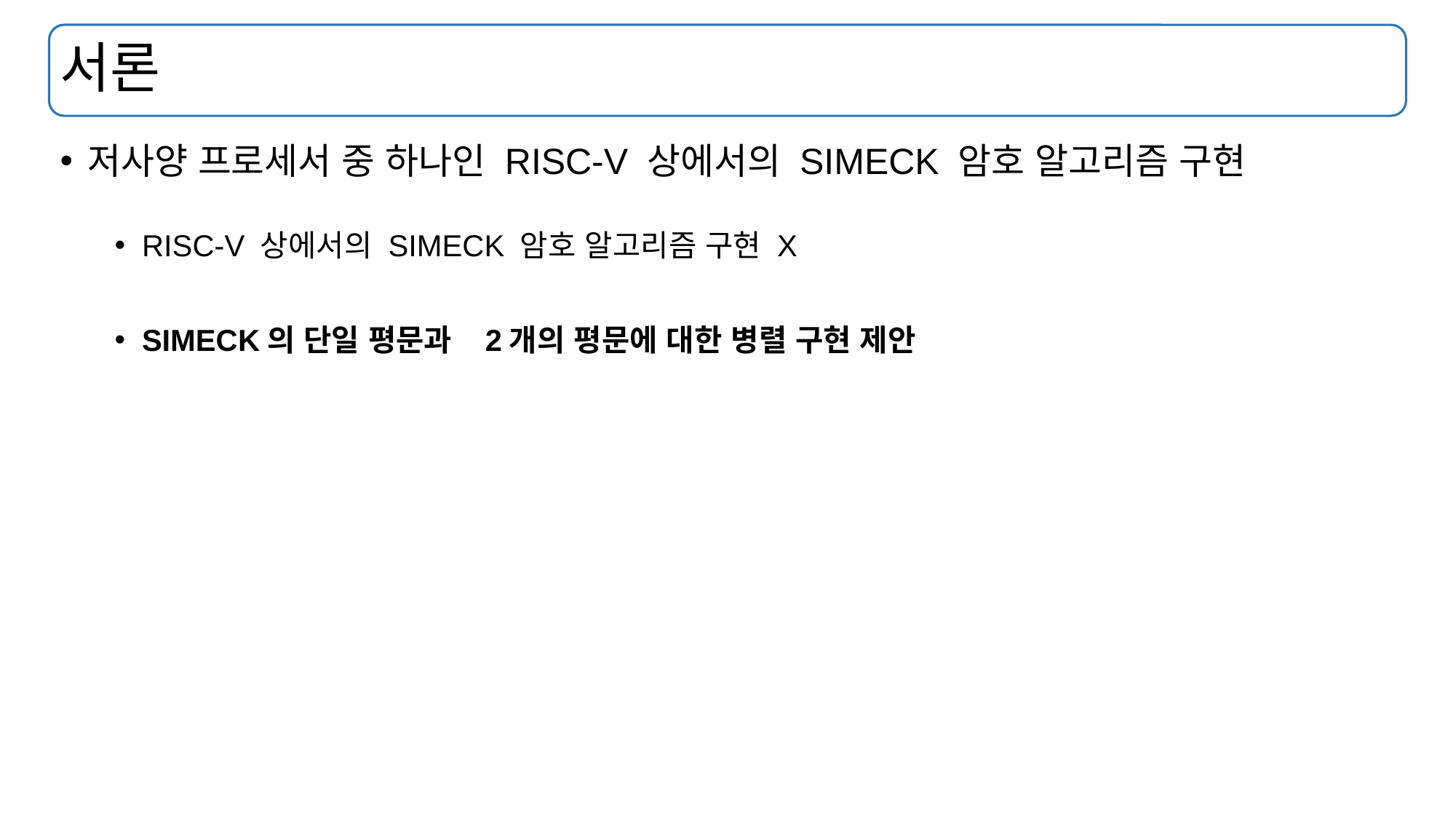

# 서론
저사양 프로세서 중 하나인 RISC-V 상에서의 SIMECK 암호 알고리즘 구현

RISC-V 상에서의 SIMECK 암호 알고리즘 구현 X

SIMECK의 단일 평문과   2개의 평문에 대한 병렬 구현 제안